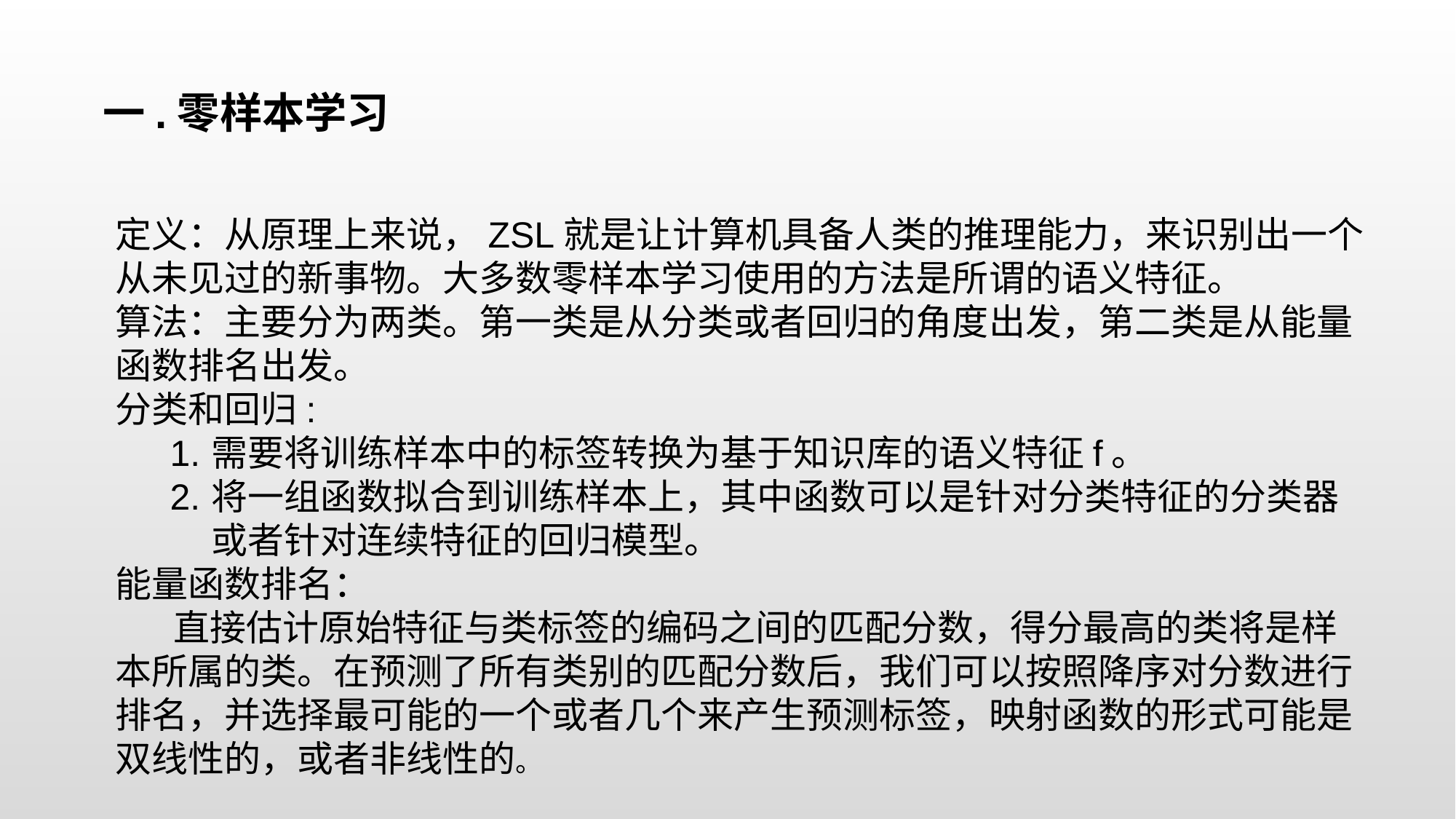

一.零样本学习

定义：从原理上来说，ZSL就是让计算机具备人类的推理能力，来识别出一个从未见过的新事物。大多数零样本学习使用的方法是所谓的语义特征。
算法：主要分为两类。第一类是从分类或者回归的角度出发，第二类是从能量函数排名出发。
分类和回归:
需要将训练样本中的标签转换为基于知识库的语义特征f。
将一组函数拟合到训练样本上，其中函数可以是针对分类特征的分类器或者针对连续特征的回归模型。
能量函数排名：
      直接估计原始特征与类标签的编码之间的匹配分数，得分最高的类将是样本所属的类。在预测了所有类别的匹配分数后，我们可以按照降序对分数进行排名，并选择最可能的一个或者几个来产生预测标签，映射函数的形式可能是双线性的，或者非线性的。